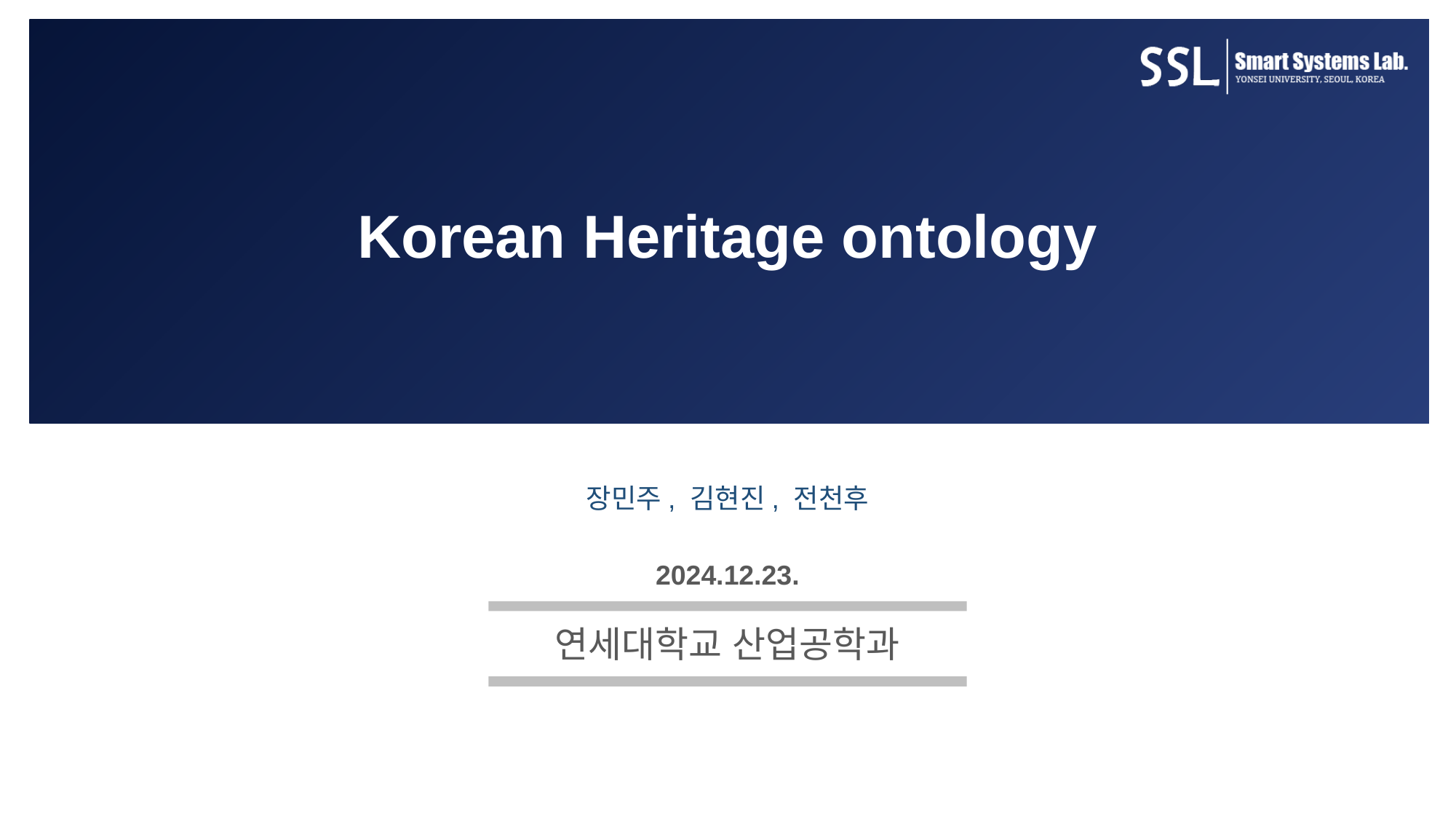

# Korean Heritage ontology
장민주, 김현진, 전천후
2024.12.23.

연세대학교 산업공학과